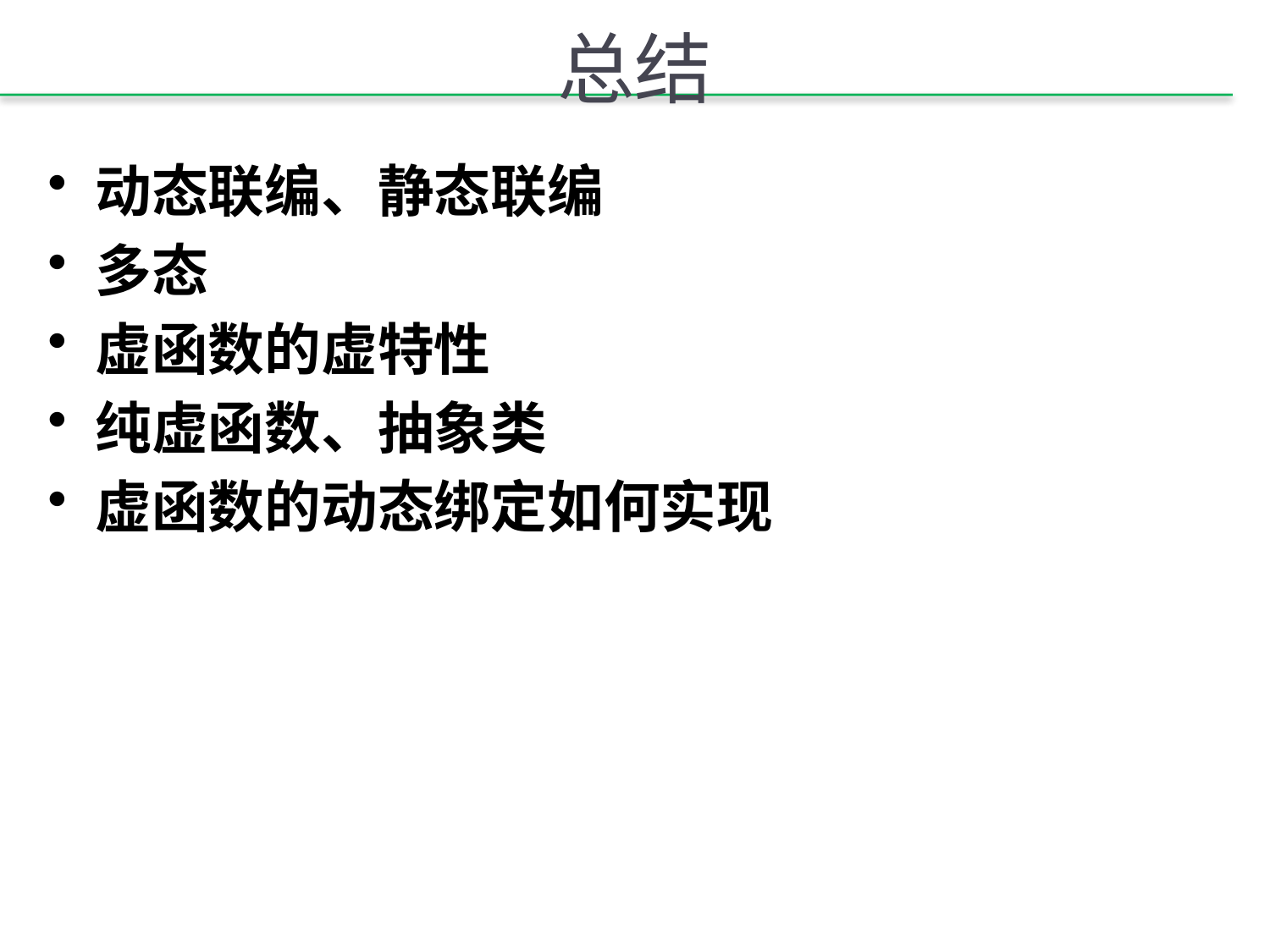

# 总结
动态联编、静态联编
多态
虚函数的虚特性
纯虚函数、抽象类
虚函数的动态绑定如何实现